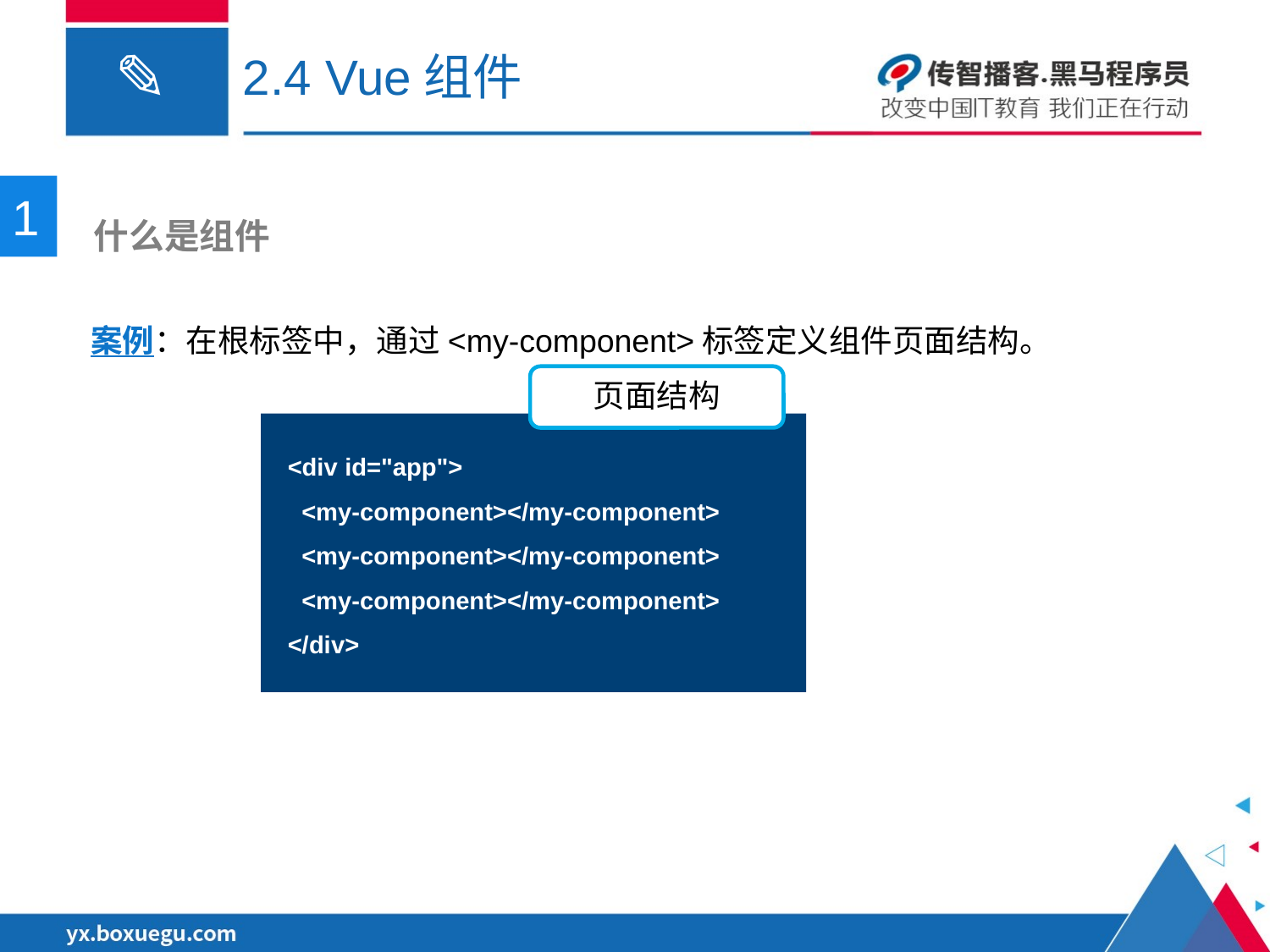

# 2.4 Vue组件

1
  什么是组件
案例：在根标签中，通过<my-component>标签定义组件页面结构。
页面结构

<div id="app">
  <my-component></my-component>
  <my-component></my-component>
  <my-component></my-component>
</div>